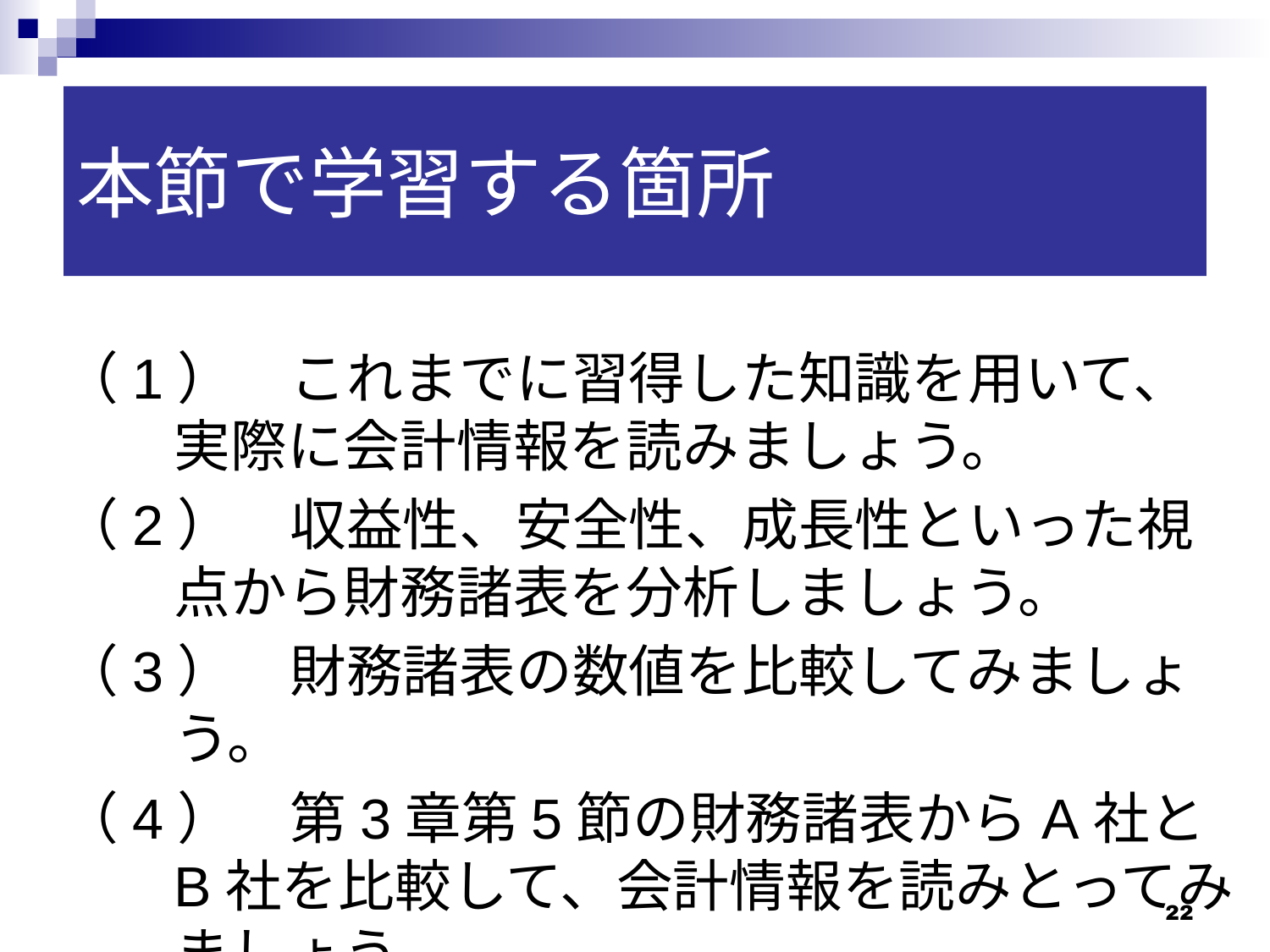

# 本節で学習する箇所
（1）　これまでに習得した知識を用いて、実際に会計情報を読みましょう。
（2）　収益性、安全性、成長性といった視点から財務諸表を分析しましょう。
（3）　財務諸表の数値を比較してみましょう。
（4）　第3章第5節の財務諸表からA社とB社を比較して、会計情報を読みとってみましょう。

22